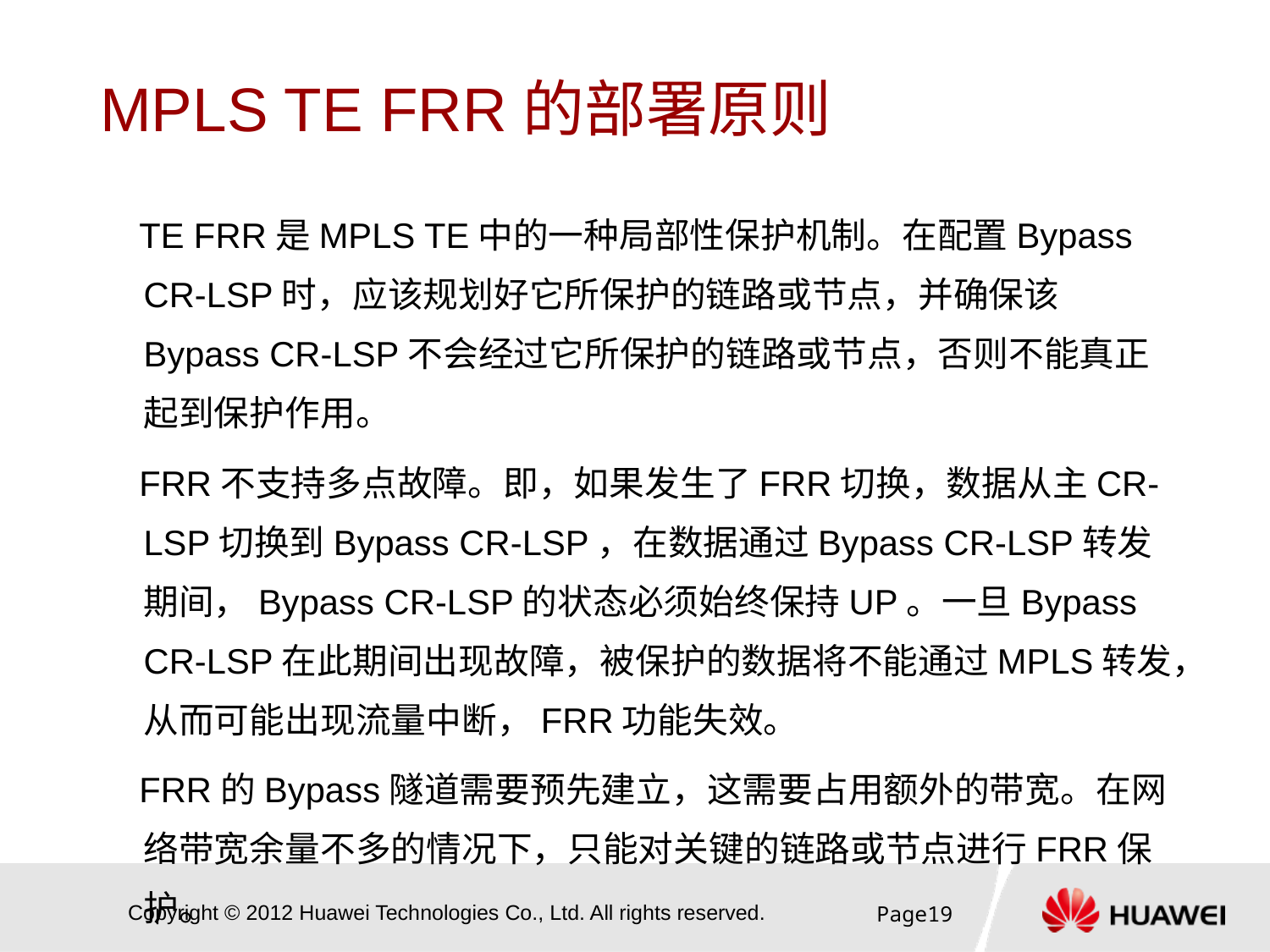

# MPLS TE FRR的部署原则
TE FRR是MPLS TE中的一种局部性保护机制。在配置Bypass CR-LSP时，应该规划好它所保护的链路或节点，并确保该Bypass CR-LSP不会经过它所保护的链路或节点，否则不能真正起到保护作用。
FRR不支持多点故障。即，如果发生了FRR切换，数据从主CR-LSP切换到Bypass CR-LSP，在数据通过Bypass CR-LSP转发期间，Bypass CR-LSP的状态必须始终保持UP。一旦Bypass CR-LSP在此期间出现故障，被保护的数据将不能通过MPLS转发，从而可能出现流量中断，FRR功能失效。
FRR的Bypass隧道需要预先建立，这需要占用额外的带宽。在网络带宽余量不多的情况下，只能对关键的链路或节点进行FRR保护。
Page19